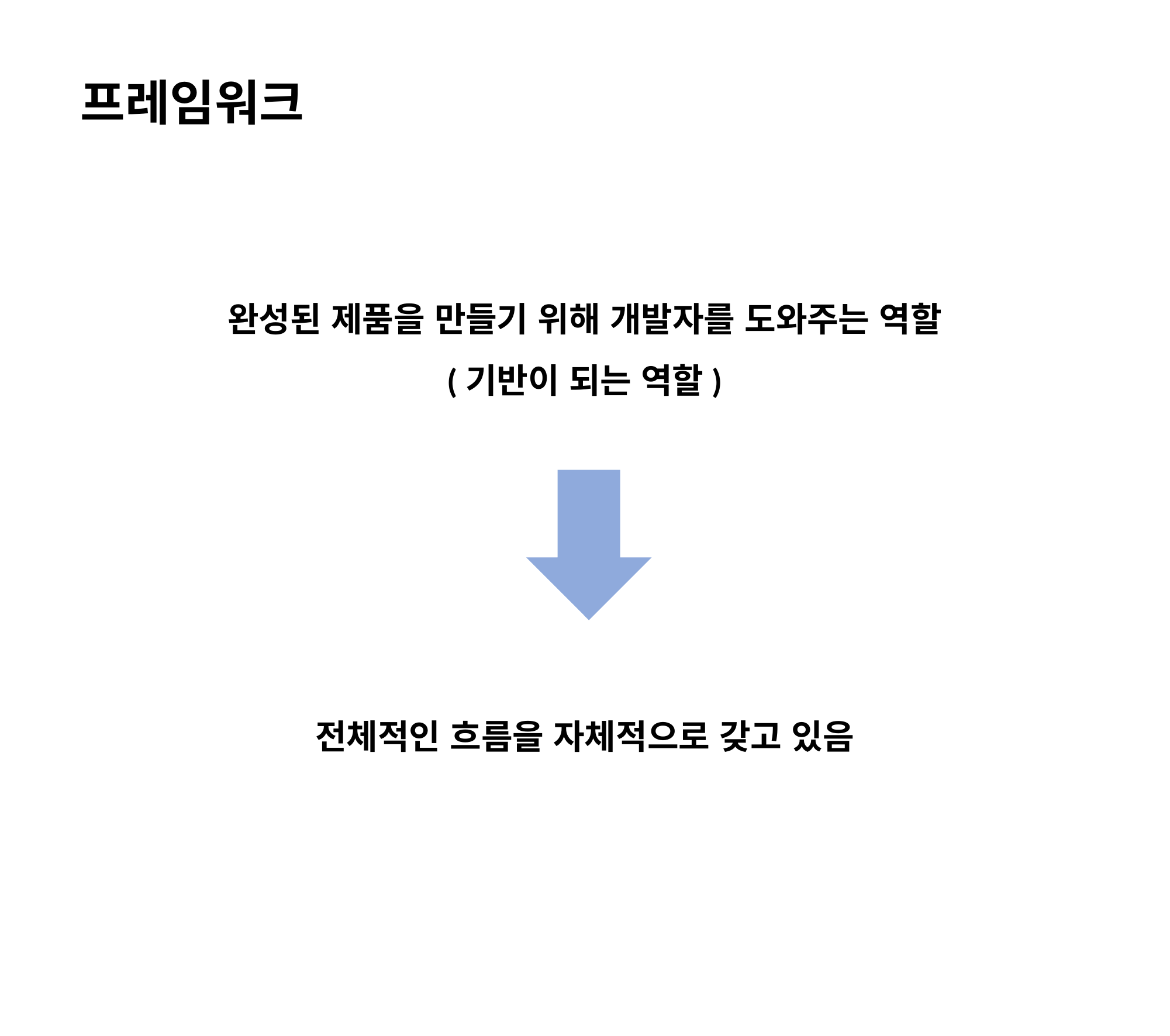

프레임워크
완성된 제품을 만들기 위해 개발자를 도와주는 역할
(기반이 되는 역할)

전체적인 흐름을 자체적으로 갖고 있음